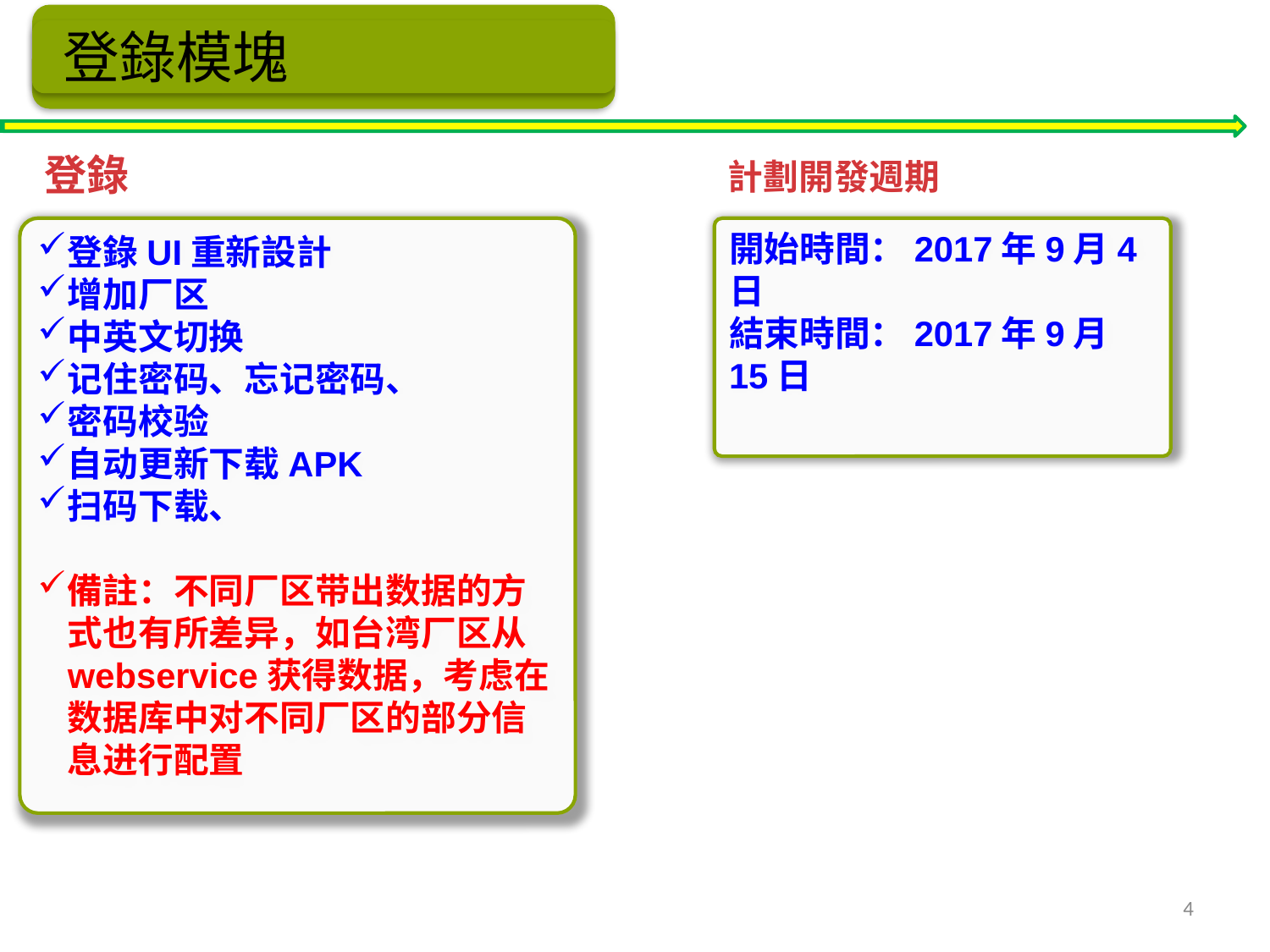

登錄模塊

登錄
計劃開發週期

開始時間：2017年9月4日
結束時間：2017年9月15日

登錄UI重新設計
增加厂区
中英文切换
记住密码、忘记密码、
密码校验
自动更新下载APK
扫码下载、

備註：不同厂区带出数据的方式也有所差异，如台湾厂区从webservice获得数据，考虑在数据库中对不同厂区的部分信息进行配置

4